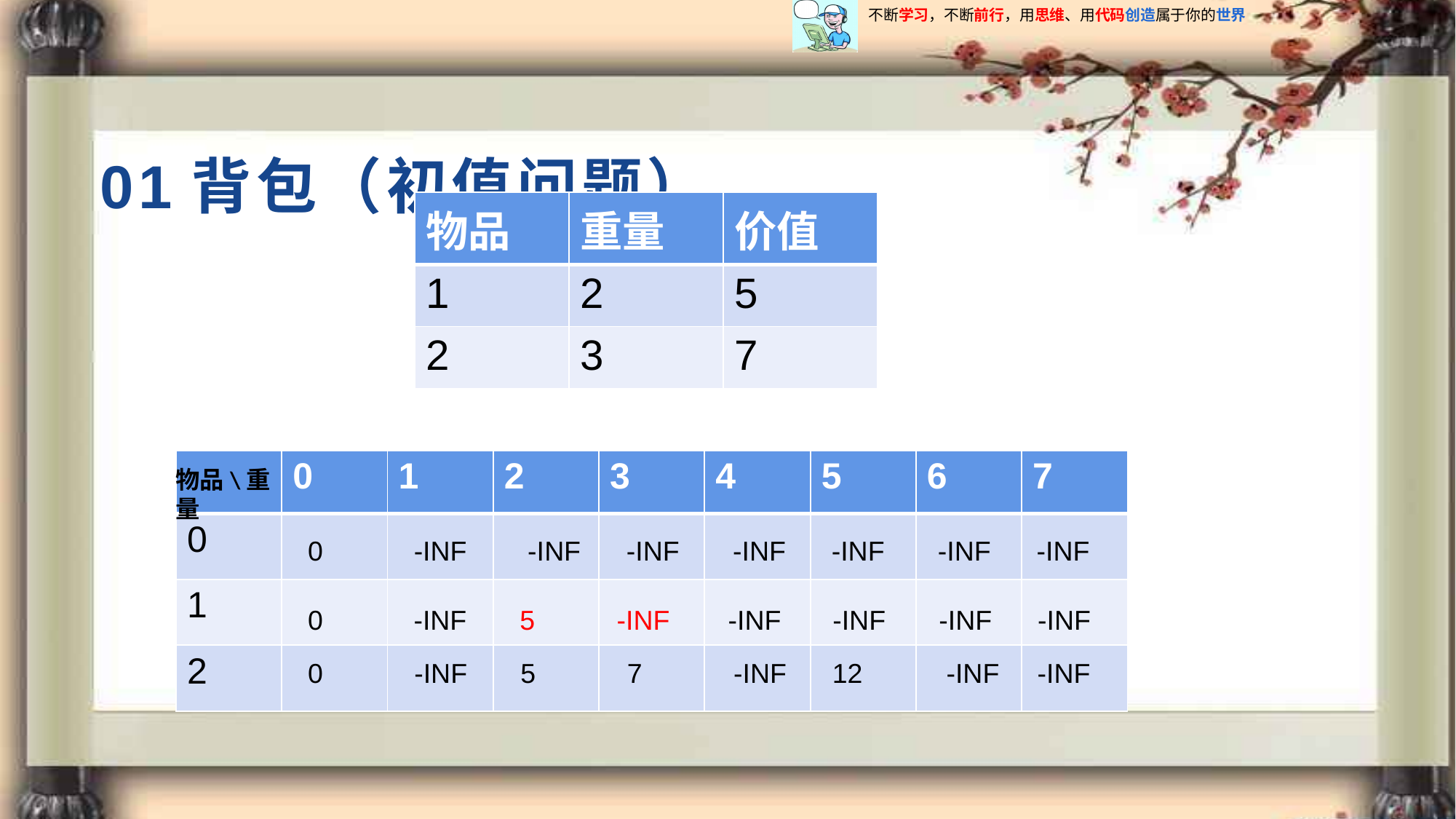

# 01背包（初值问题）
| 物品 | 重量 | 价值 |
| --- | --- | --- |
| 1 | 2 | 5 |
| 2 | 3 | 7 |

|  | 0 | 1 | 2 | 3 | 4 | 5 | 6 | 7 |
| --- | --- | --- | --- | --- | --- | --- | --- | --- |
| 0 |  |  |  |  |  |  |  |  |
| 1 |  |  |  |  |  |  |  |  |
| 2 |  |  |  |  |  |  |  |  |
物品\重量
0
-INF        -INF      -INF       -INF      -INF       -INF      -INF
0
-INF
5
-INF
-INF
-INF       -INF      -INF
0            -INF       5            7            -INF      12           -INF     -INF